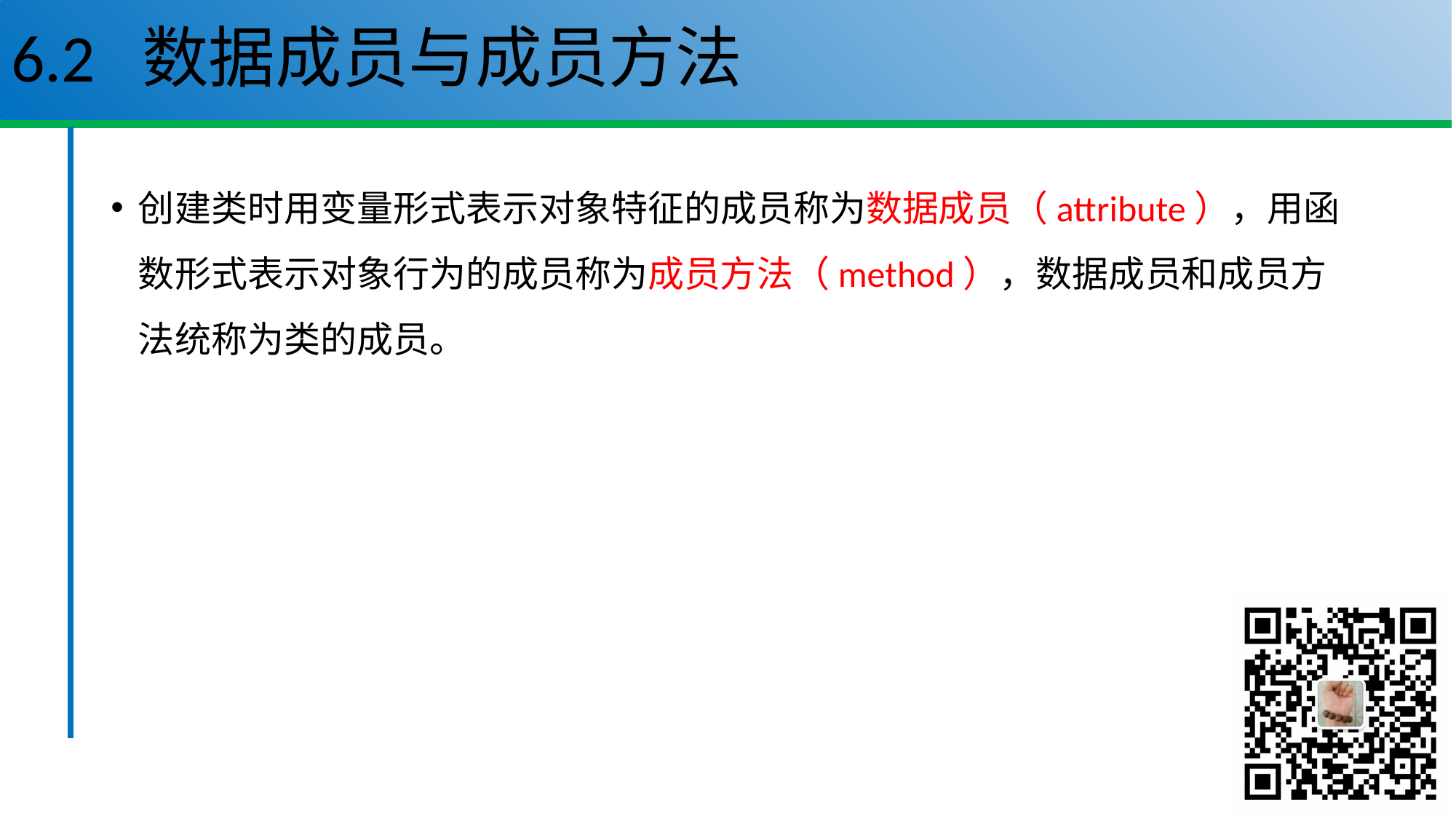

# 6.2  数据成员与成员方法
创建类时用变量形式表示对象特征的成员称为数据成员（attribute），用函数形式表示对象行为的成员称为成员方法（method），数据成员和成员方法统称为类的成员。
8